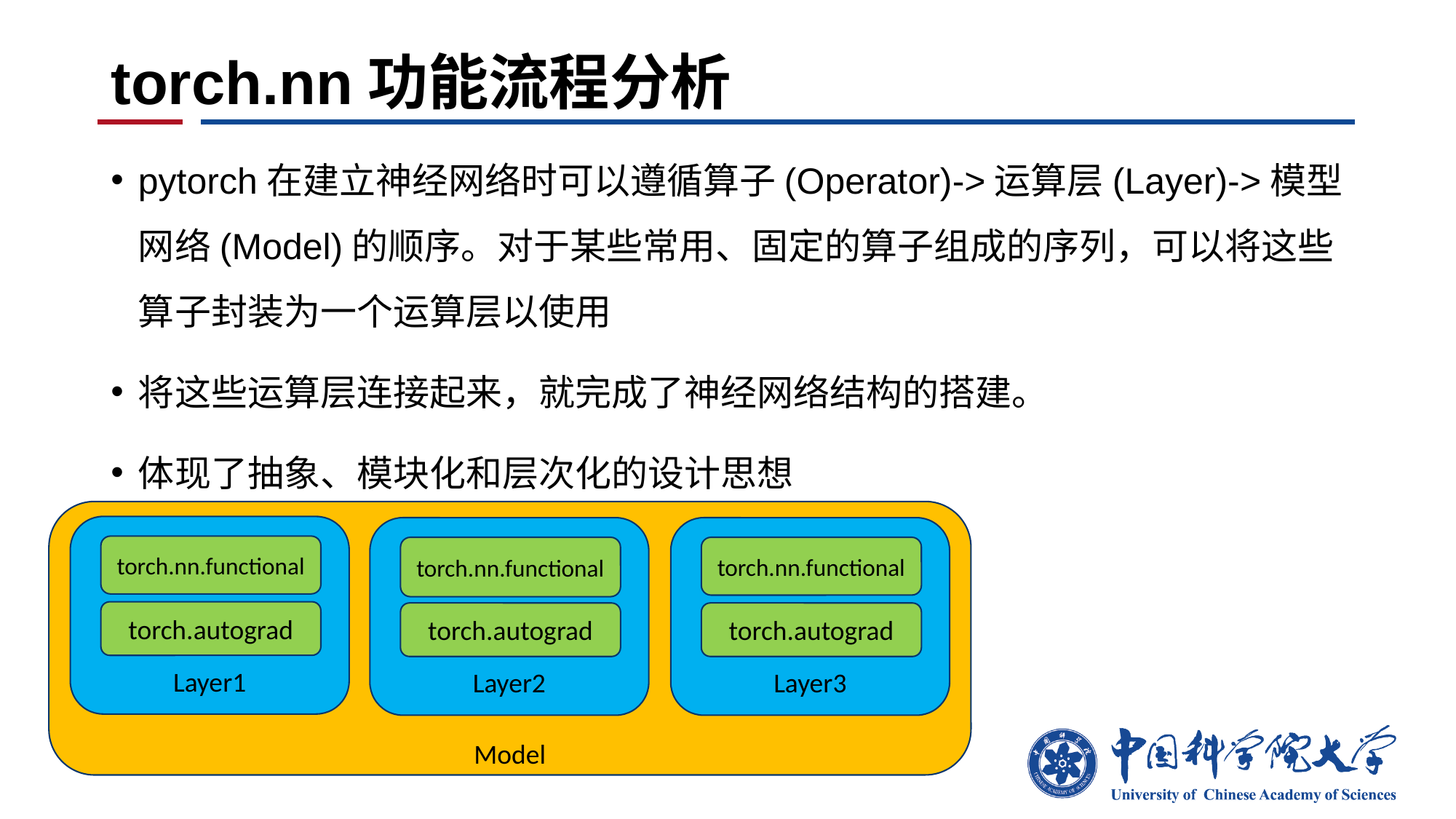

# torch.nn功能流程分析
pytorch在建立神经网络时可以遵循算子(Operator)->运算层(Layer)->模型网络(Model)的顺序。对于某些常用、固定的算子组成的序列，可以将这些算子封装为一个运算层以使用
将这些运算层连接起来，就完成了神经网络结构的搭建。
体现了抽象、模块化和层次化的设计思想

Model

Layer1
torch.nn.functional
torch.autograd

Layer2
torch.nn.functional
torch.autograd

Layer3
torch.nn.functional
torch.autograd